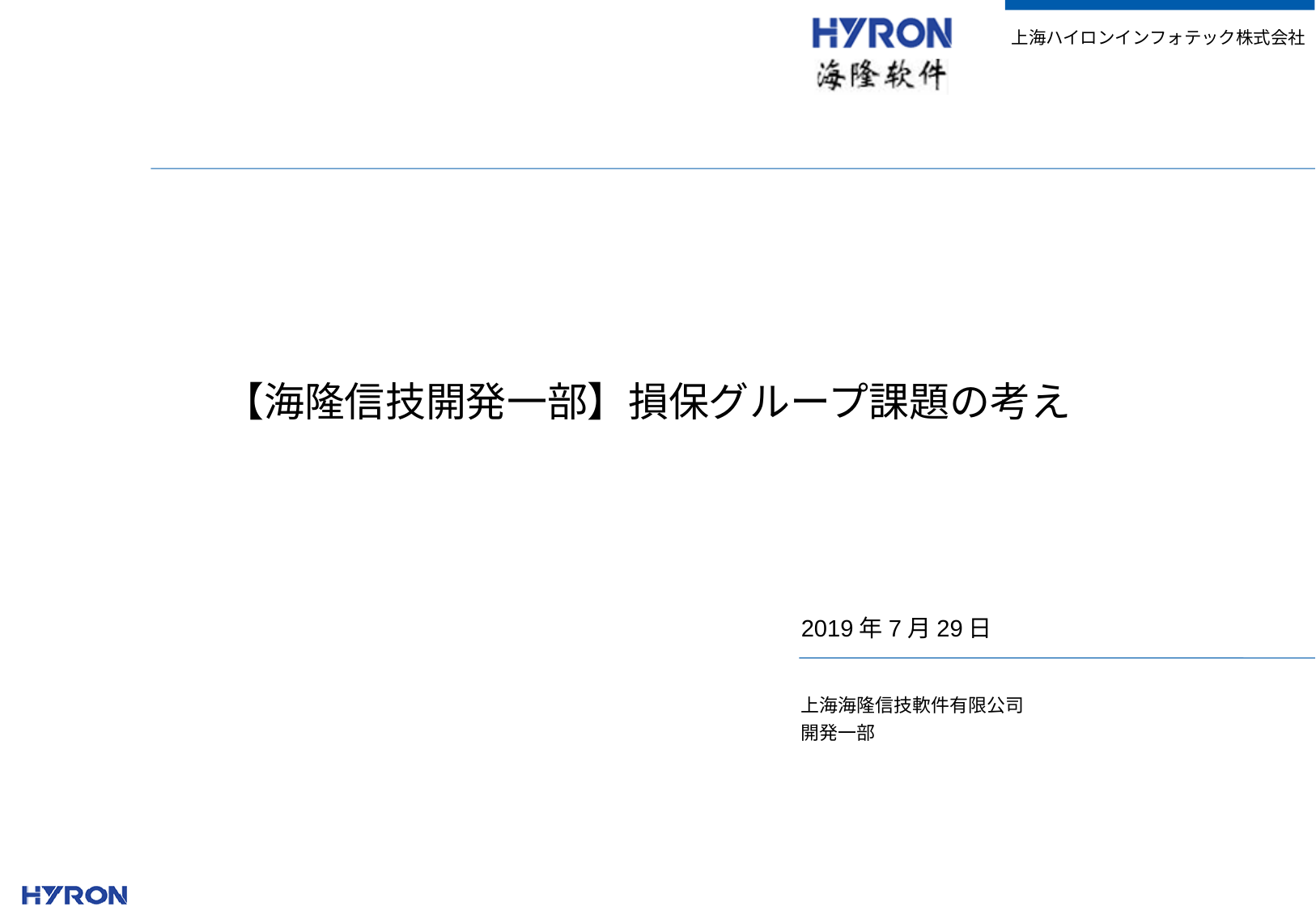

# 【海隆信技開発一部】損保グループ課題の考え
2019年7月29日
上海海隆信技軟件有限公司
開発一部